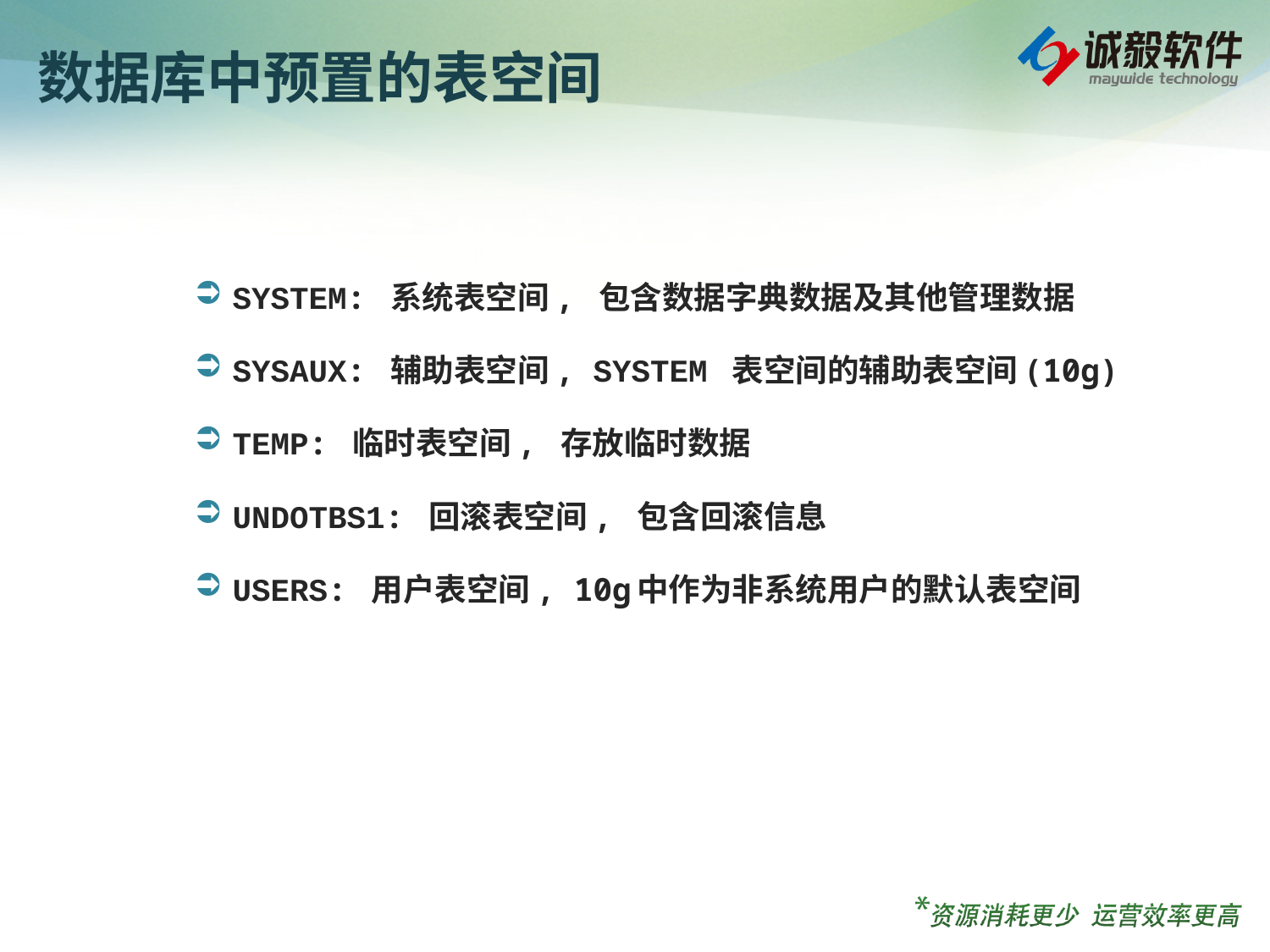

# 数据库中预置的表空间
SYSTEM: 系统表空间, 包含数据字典数据及其他管理数据
SYSAUX: 辅助表空间, SYSTEM 表空间的辅助表空间(10g)
TEMP: 临时表空间, 存放临时数据
UNDOTBS1: 回滚表空间, 包含回滚信息
USERS: 用户表空间, 10g中作为非系统用户的默认表空间